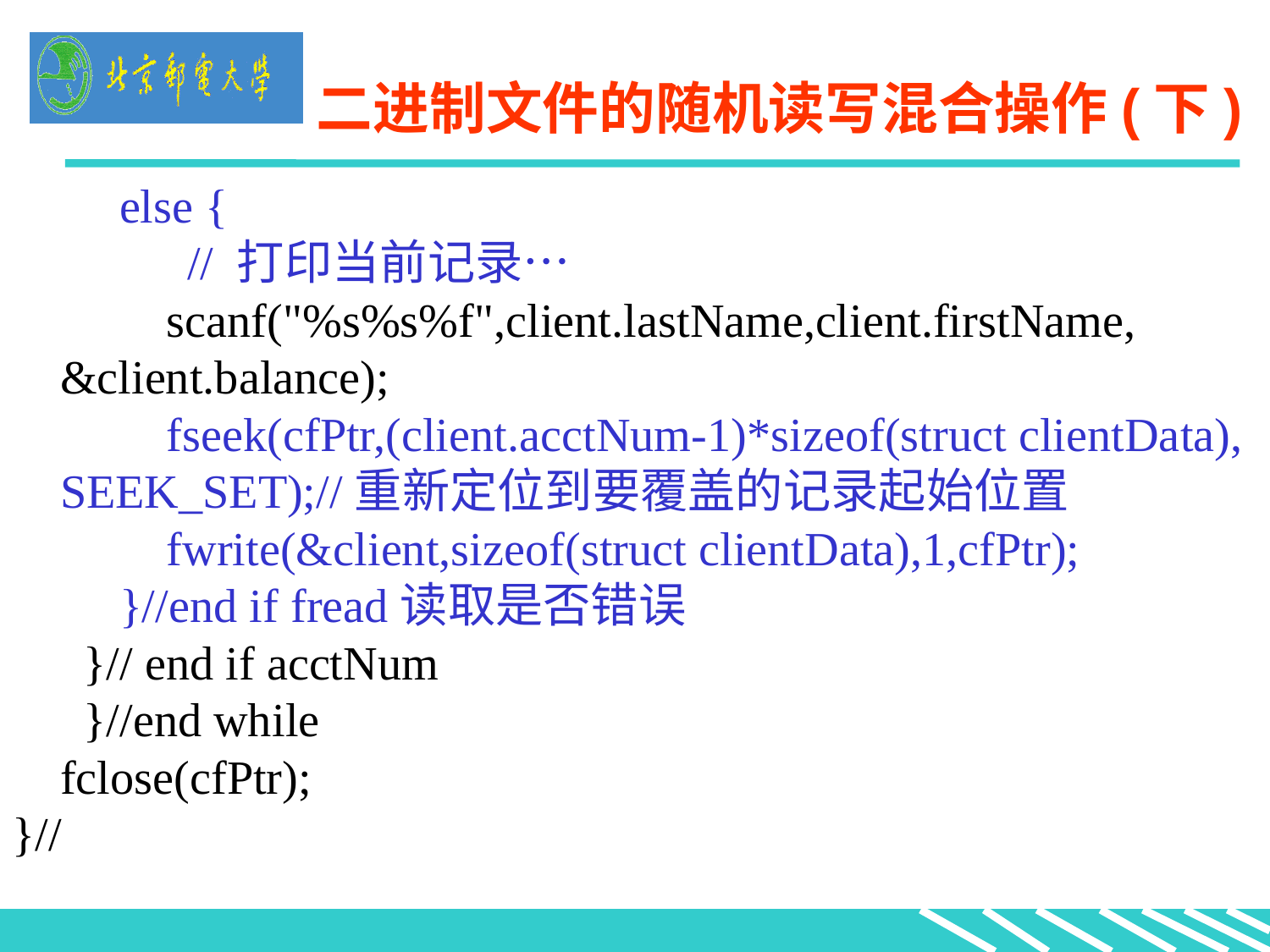

# 二进制文件的随机读写混合操作(下)
	     else {
		// 打印当前记录…
             scanf("%s%s%f",client.lastName,client.firstName, &client.balance);
             fseek(cfPtr,(client.acctNum-1)*sizeof(struct clientData), SEEK_SET);//重新定位到要覆盖的记录起始位置
             fwrite(&client,sizeof(struct clientData),1,cfPtr);
	     }//end if fread读取是否错误
	  }// end if acctNum
      }//end while
	fclose(cfPtr);
}//
62